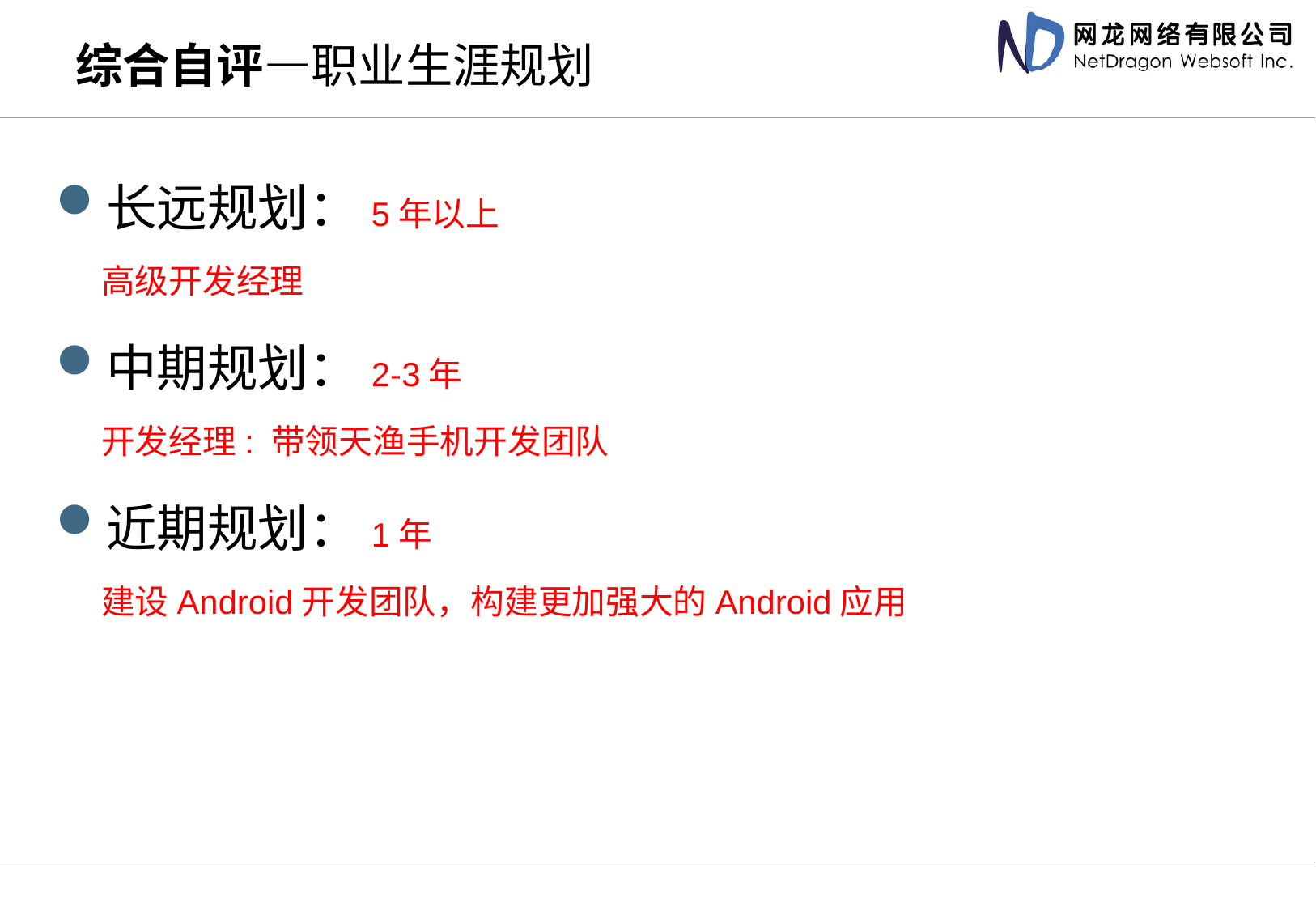

综合自评—职业生涯规划
长远规划：5年以上
	高级开发经理
中期规划：2-3年
	开发经理: 带领天渔手机开发团队
近期规划：1年
	建设Android开发团队，构建更加强大的Android应用